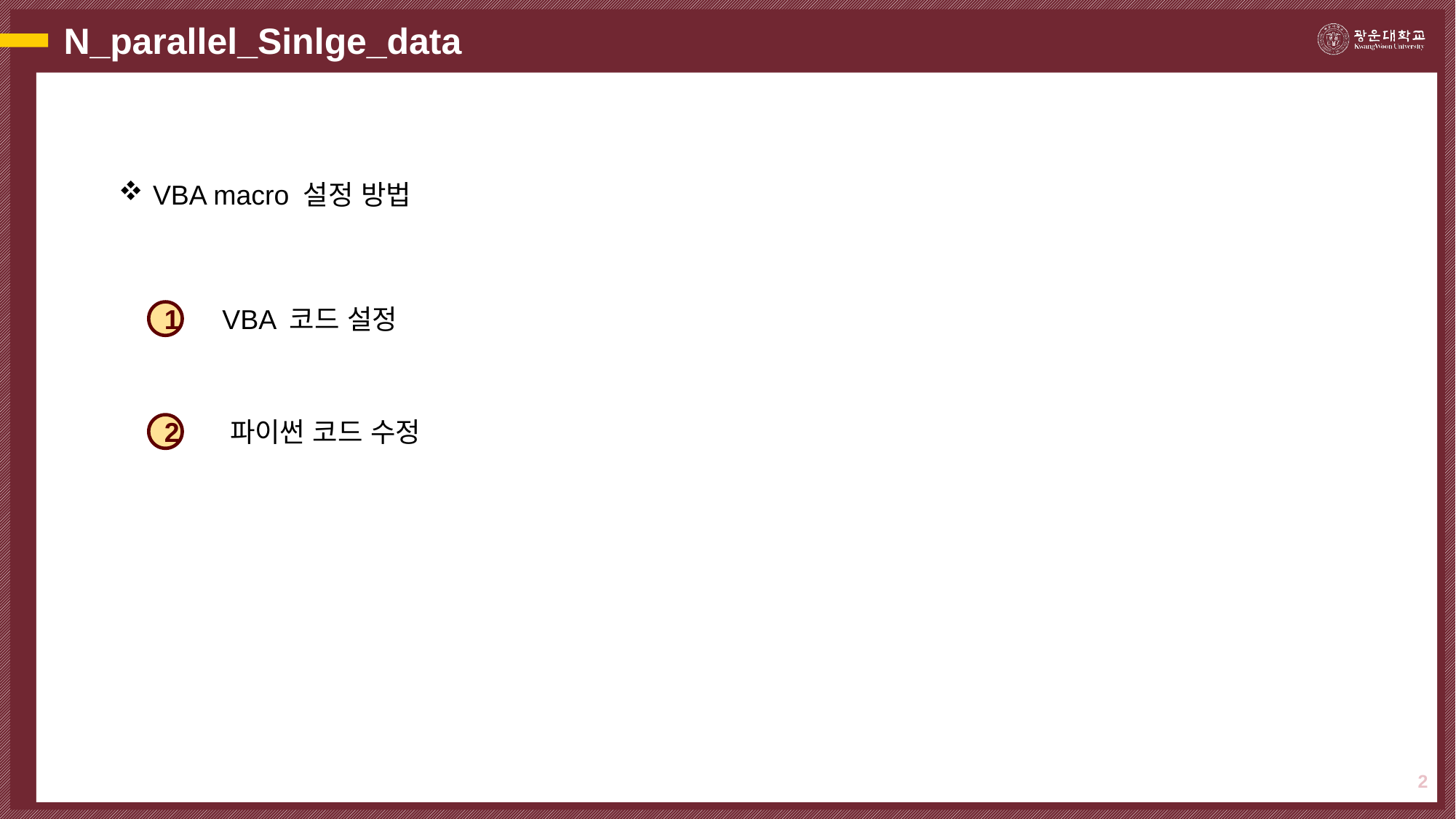

# N_parallel_Sinlge_data
VBA macro 설정 방법
VBA 코드 설정
1
파이썬 코드 수정
2
2